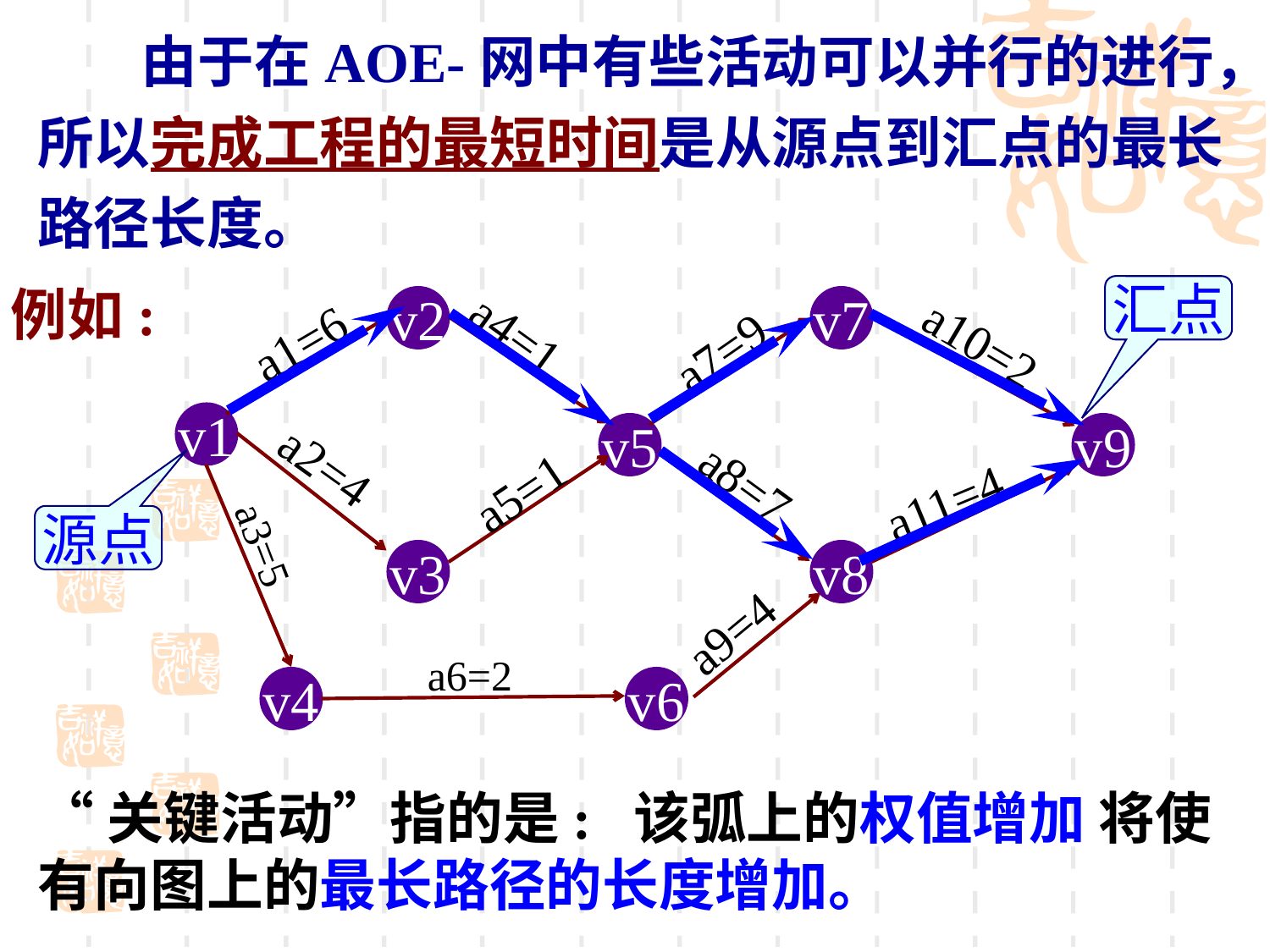

由于在AOE-网中有些活动可以并行的进行，所以完成工程的最短时间是从源点到汇点的最长路径长度。
例如:
汇点
v2
v7
a4=1
a1=6
a10=2
a7=9

v1
v5
v9
a2=4

a8=7

a5=1
a11=4

a3=5
v3
v8

a9=4
a6=2
v4
v6

源点
“关键活动”指的是:  该弧上的权值增加 将使有向图上的最长路径的长度增加。